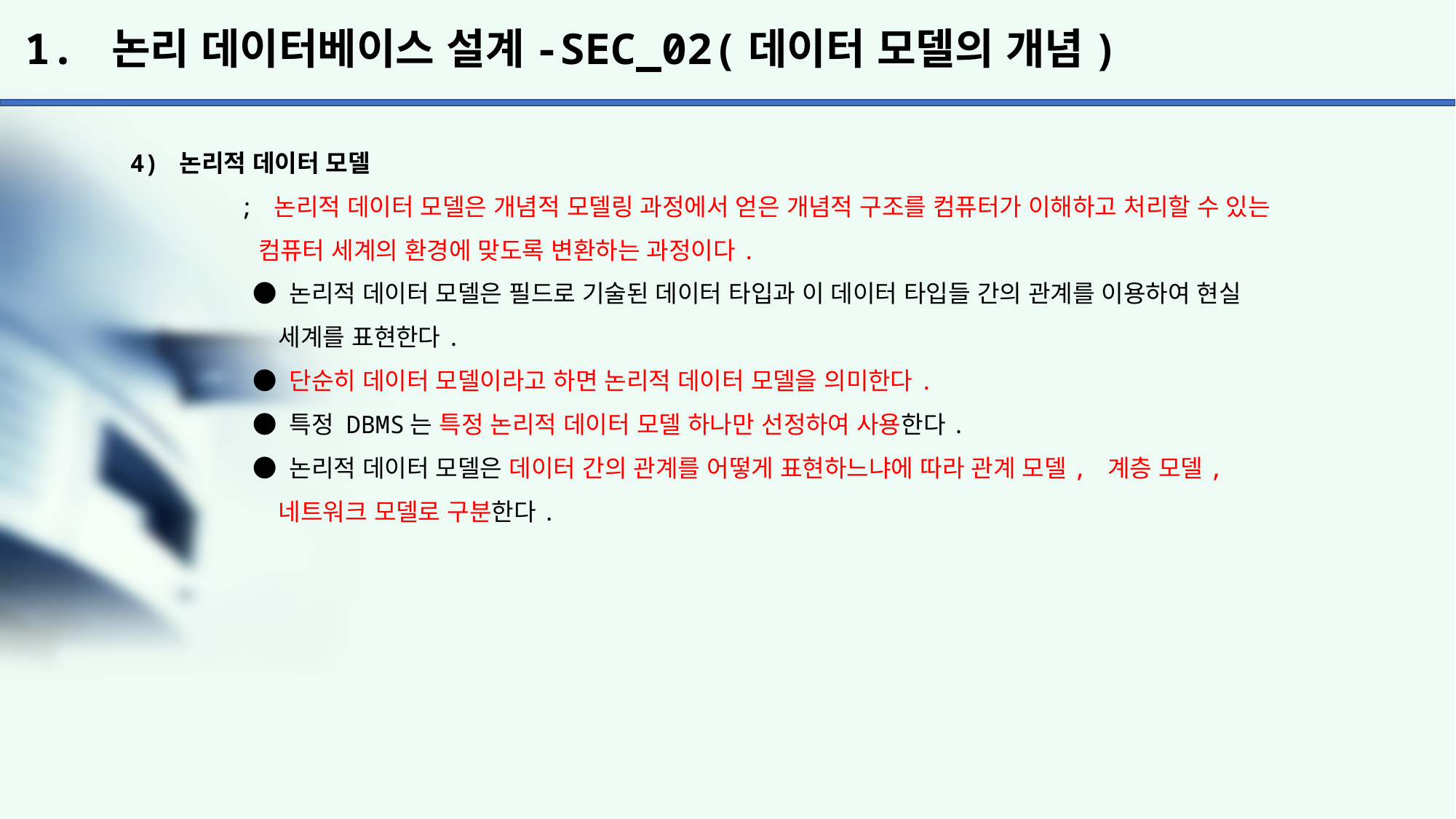

# 1. 논리 데이터베이스 설계-SEC_02(데이터 모델의 개념)
4) 논리적 데이터 모델
	; 논리적 데이터 모델은 개념적 모델링 과정에서 얻은 개념적 구조를 컴퓨터가 이해하고 처리할 수 있는
	  컴퓨터 세계의 환경에 맞도록 변환하는 과정이다.
	  ● 논리적 데이터 모델은 필드로 기술된 데이터 타입과 이 데이터 타입들 간의 관계를 이용하여 현실
	     세계를 표현한다.
	  ● 단순히 데이터 모델이라고 하면 논리적 데이터 모델을 의미한다.
	  ● 특정 DBMS는 특정 논리적 데이터 모델 하나만 선정하여 사용한다.
	  ● 논리적 데이터 모델은 데이터 간의 관계를 어떻게 표현하느냐에 따라 관계 모델, 계층 모델,
	     네트워크 모델로 구분한다.